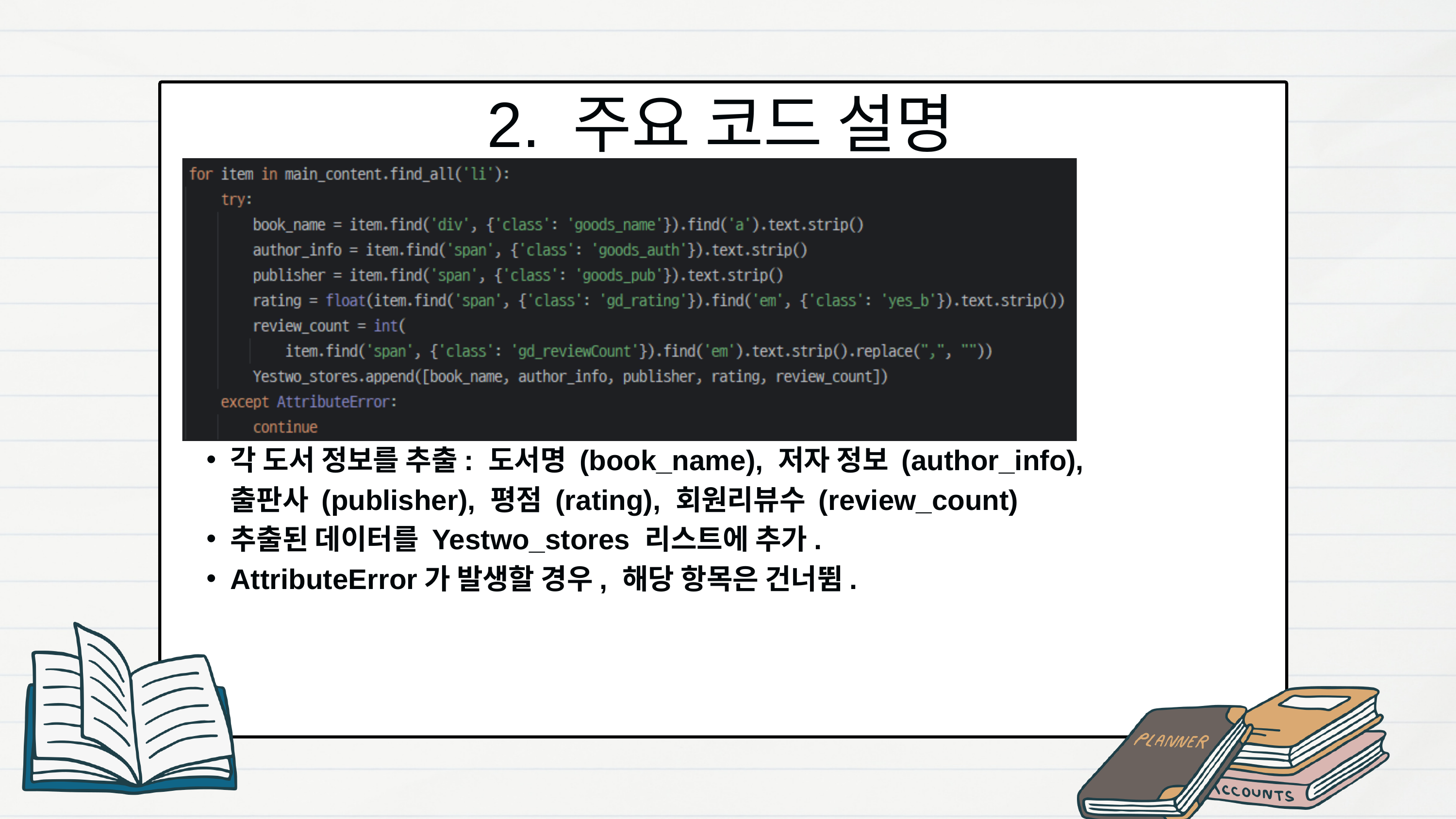

2. 주요 코드 설명

각 도서 정보를 추출: 도서명 (book_name), 저자 정보 (author_info), 출판사 (publisher), 평점 (rating), 회원리뷰수 (review_count)
추출된 데이터를 Yestwo_stores 리스트에 추가.
AttributeError가 발생할 경우, 해당 항목은 건너뜀.